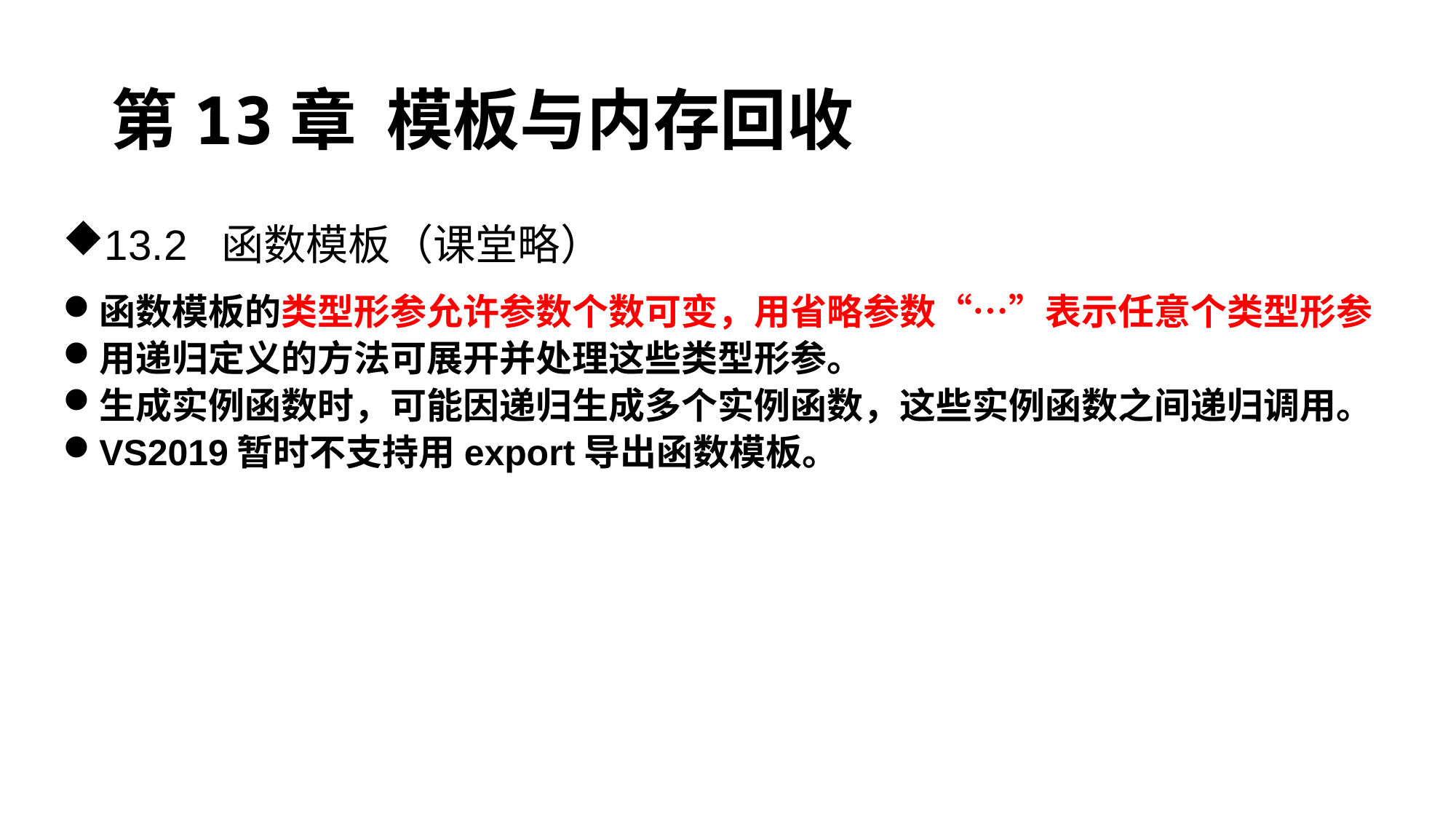

# 第13章  模板与内存回收
13.2  函数模板（课堂略）
函数模板的类型形参允许参数个数可变，用省略参数“…”表示任意个类型形参
用递归定义的方法可展开并处理这些类型形参。
生成实例函数时，可能因递归生成多个实例函数，这些实例函数之间递归调用。
VS2019暂时不支持用export导出函数模板。